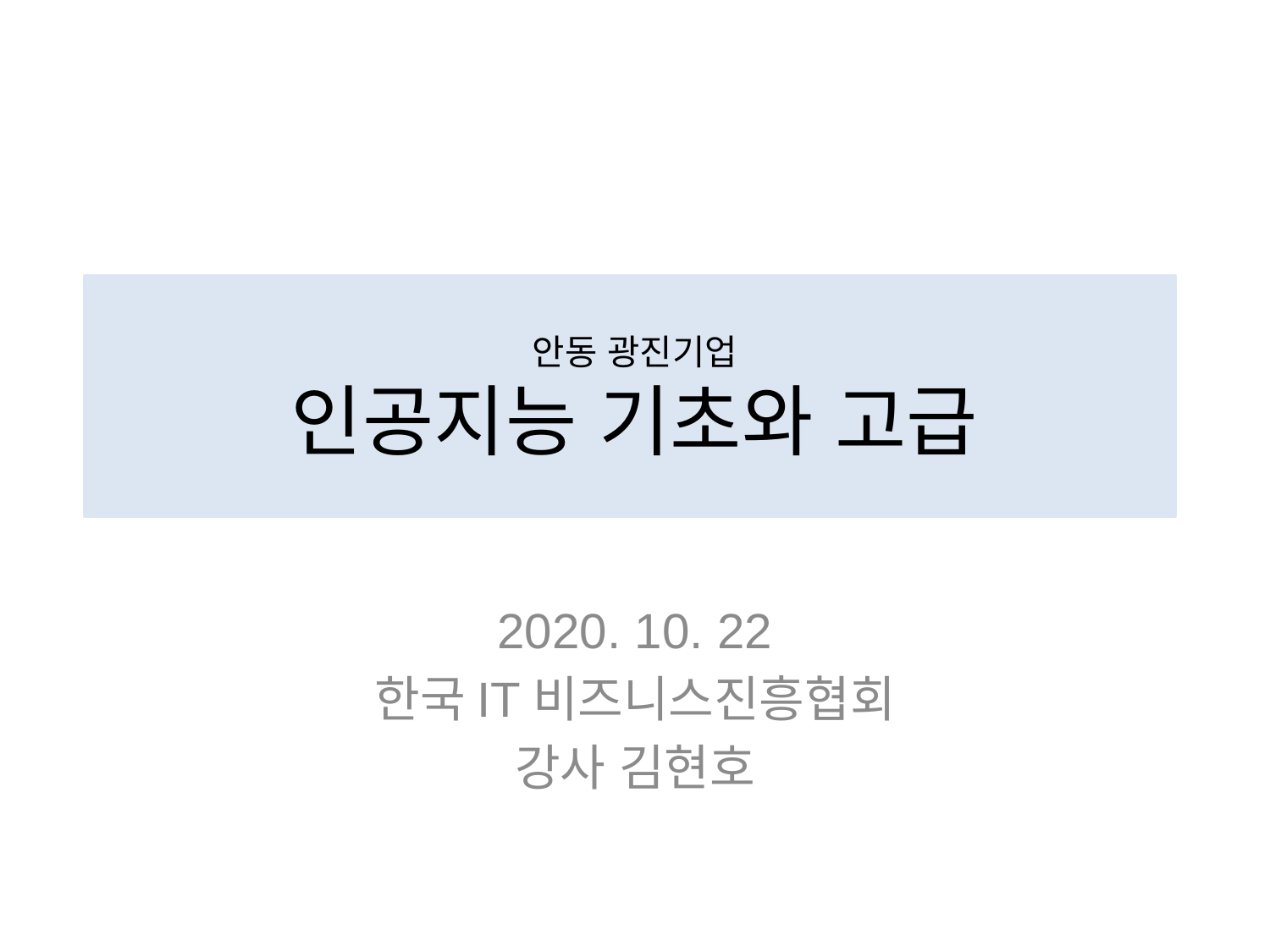

# 안동 광진기업 인공지능 기초와 고급
2020. 10. 22
한국IT비즈니스진흥협회
강사 김현호